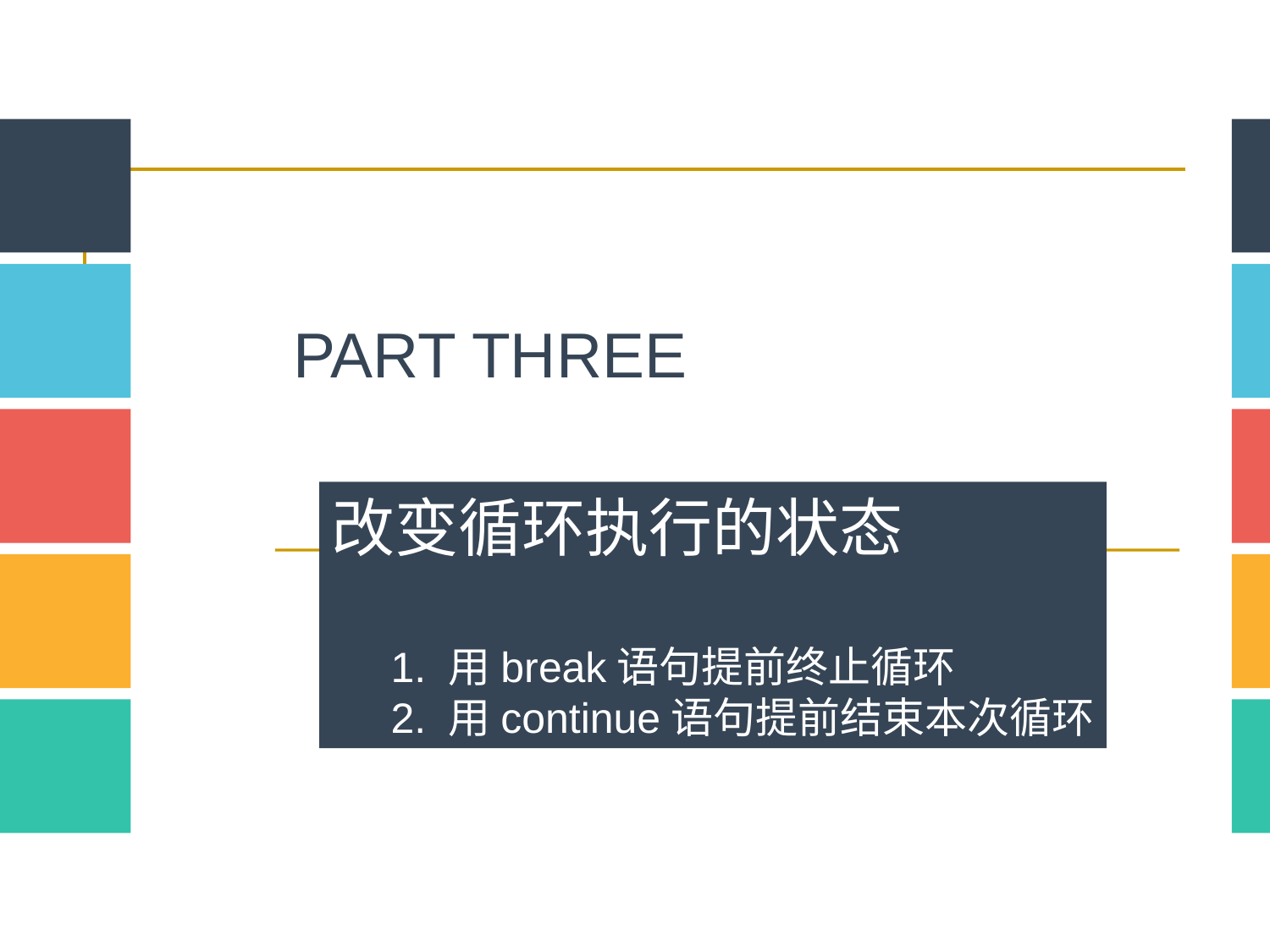

PART THREE

改变循环执行的状态

      1. 用break语句提前终止循环
     2. 用continue语句提前结束本次循环